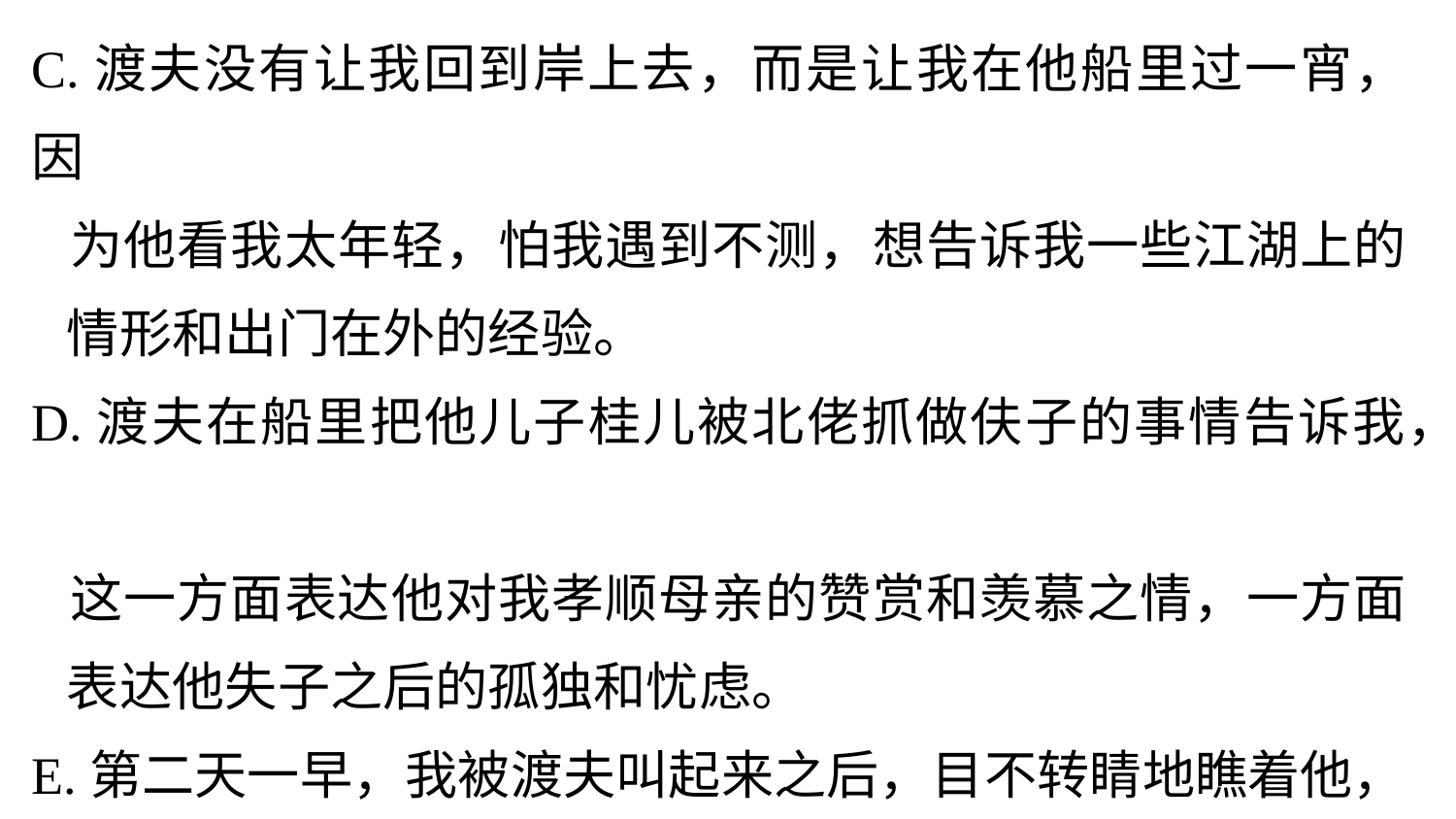

C.渡夫没有让我回到岸上去，而是让我在他船里过一宵，因
   为他看我太年轻，怕我遇到不测，想告诉我一些江湖上的
   情形和出门在外的经验。
D.渡夫在船里把他儿子桂儿被北佬抓做伕子的事情告诉我，
   这一方面表达他对我孝顺母亲的赞赏和羡慕之情，一方面
   表达他失子之后的孤独和忧虑。
E.第二天一早，我被渡夫叫起来之后，目不转睛地瞧着他，
   发现他的脸上没有什么异样的表情，想知道他为什么把昨
   夜的事情全都忘记了。